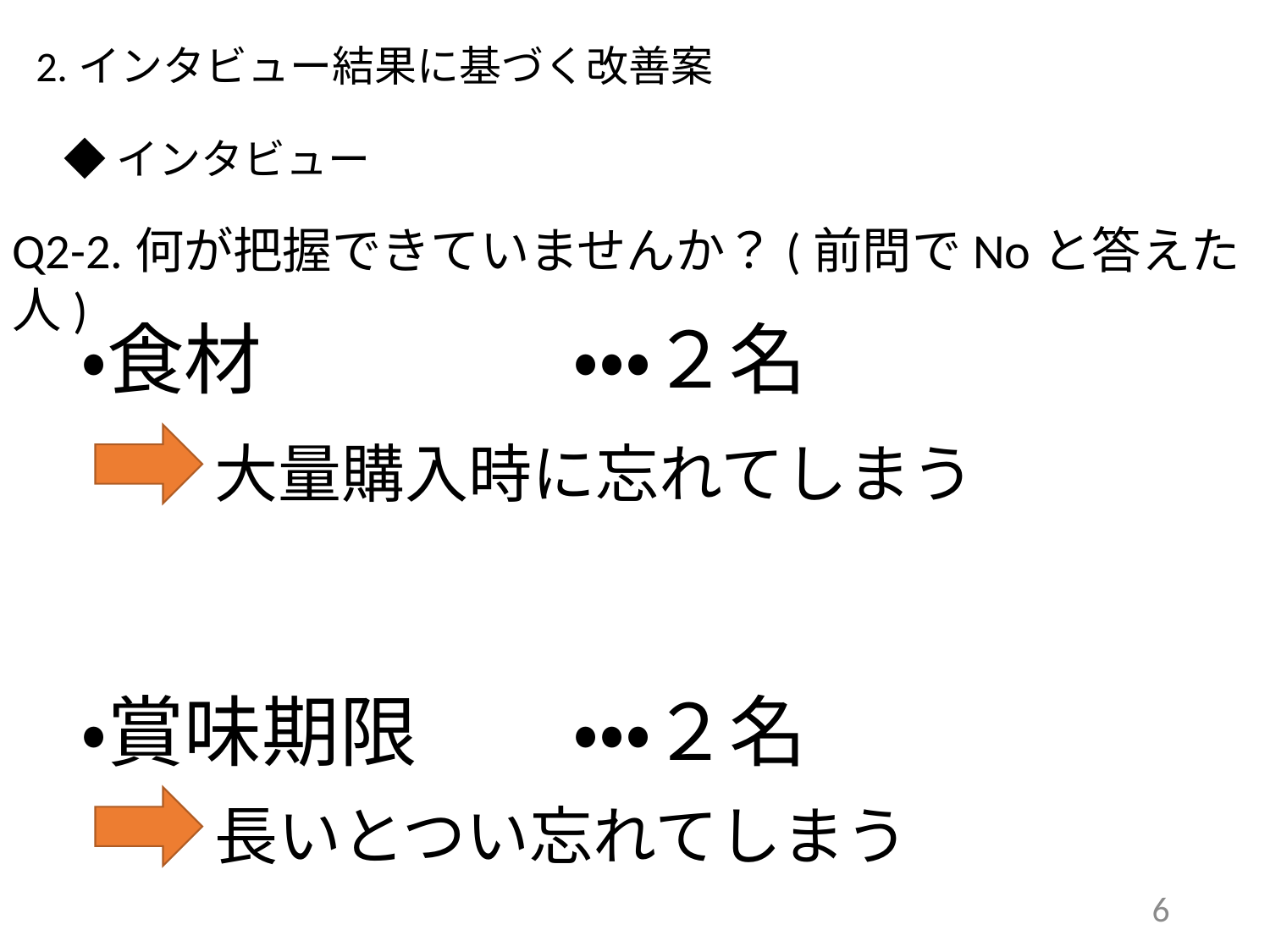

# 2.インタビュー結果に基づく改善案
◆インタビュー
Q2-2.何が把握できていませんか？(前問でNoと答えた人)
・食材　　　　・・・２名

・賞味期限　　・・・２名

大量購入時に忘れてしまう

長いとつい忘れてしまう
6